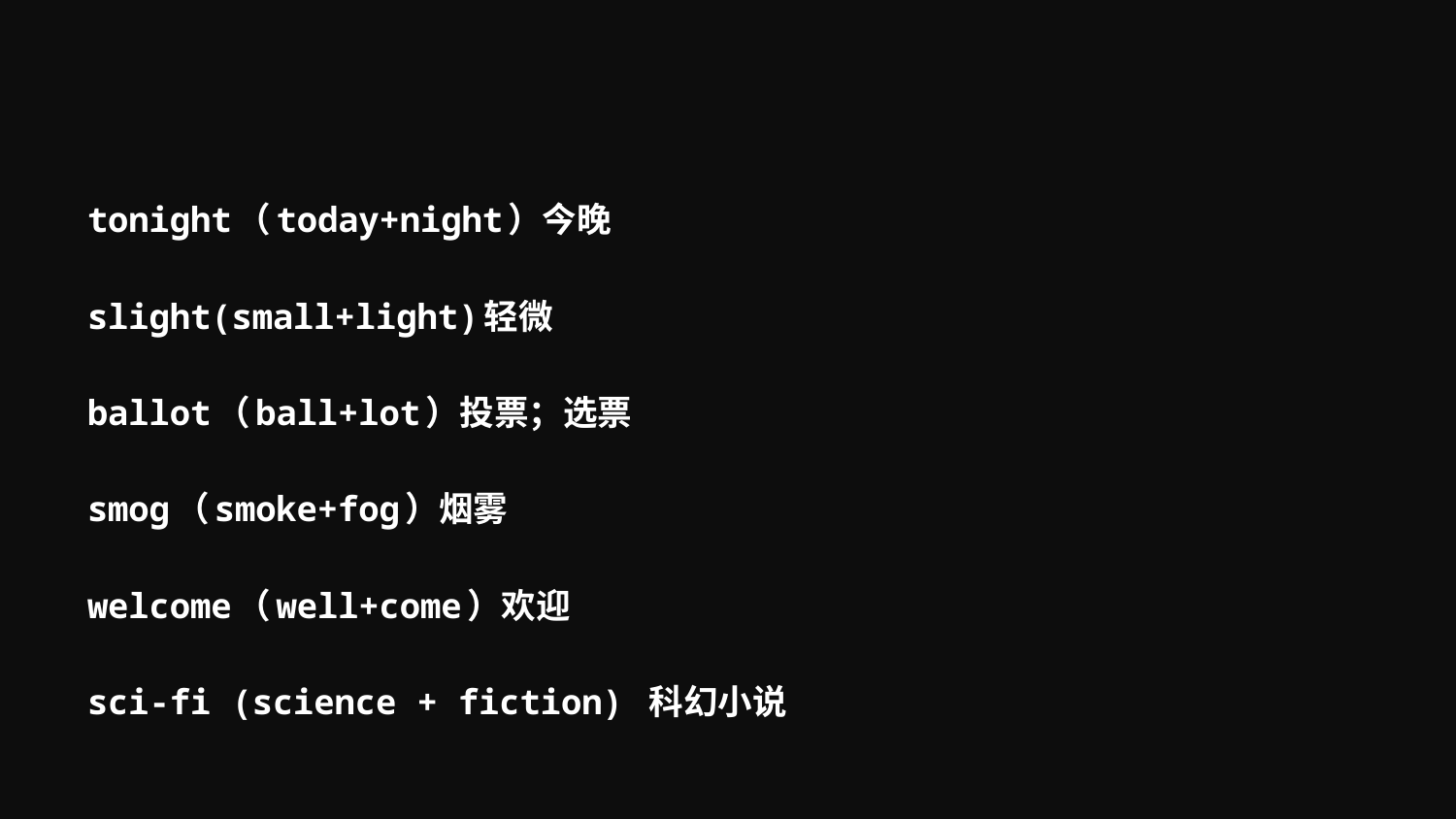

#
tonight（today+night）今晚

slight(small+light)轻微

ballot（ball+lot）投票；选票

smog（smoke+fog）烟雾

welcome（well+come）欢迎

sci-fi (science + fiction) 科幻小说